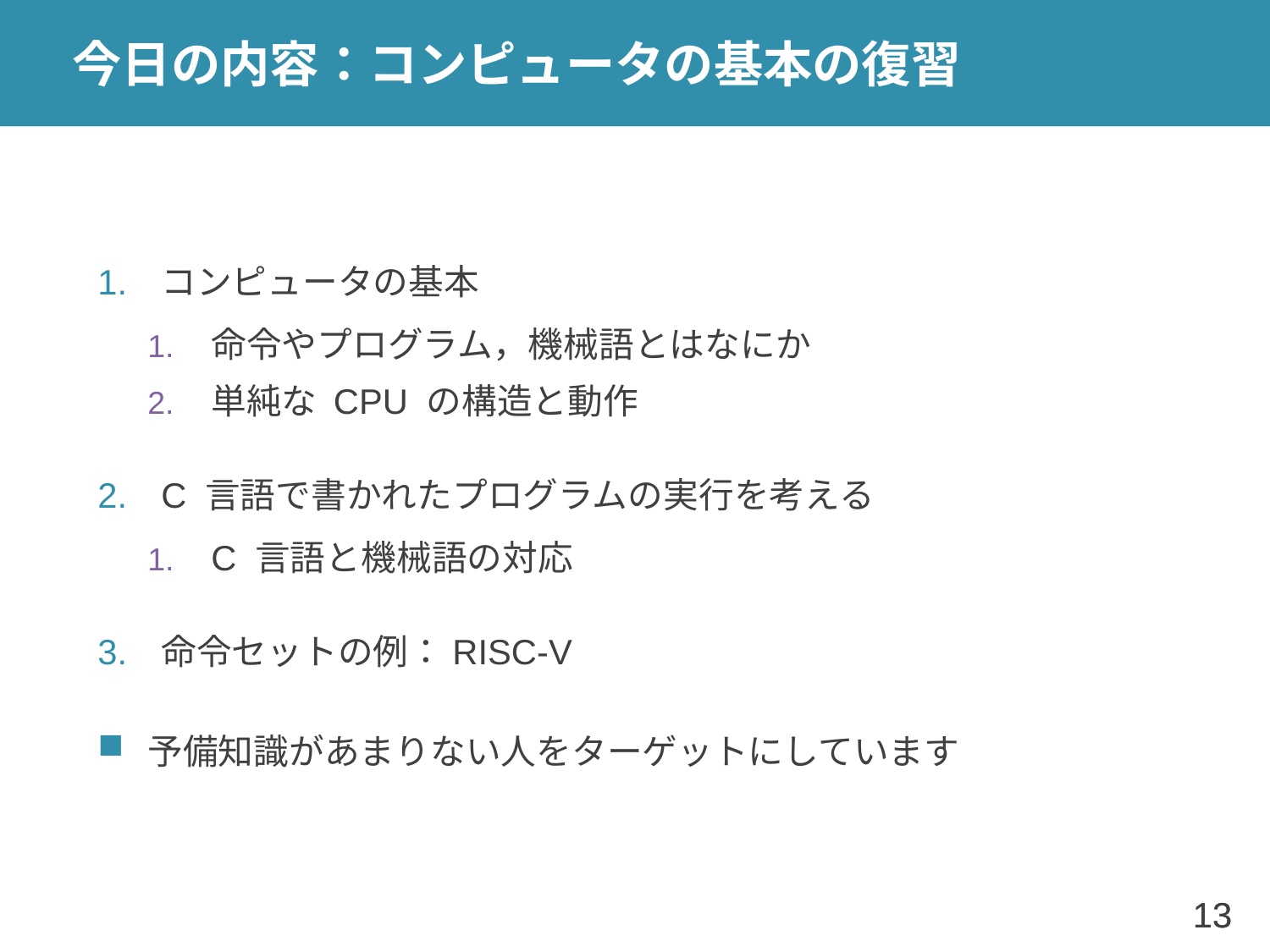

# 今日の内容：コンピュータの基本の復習
コンピュータの基本
命令やプログラム，機械語とはなにか
単純な CPU の構造と動作
C 言語で書かれたプログラムの実行を考える
C 言語と機械語の対応
命令セットの例：RISC-V
予備知識があまりない人をターゲットにしています